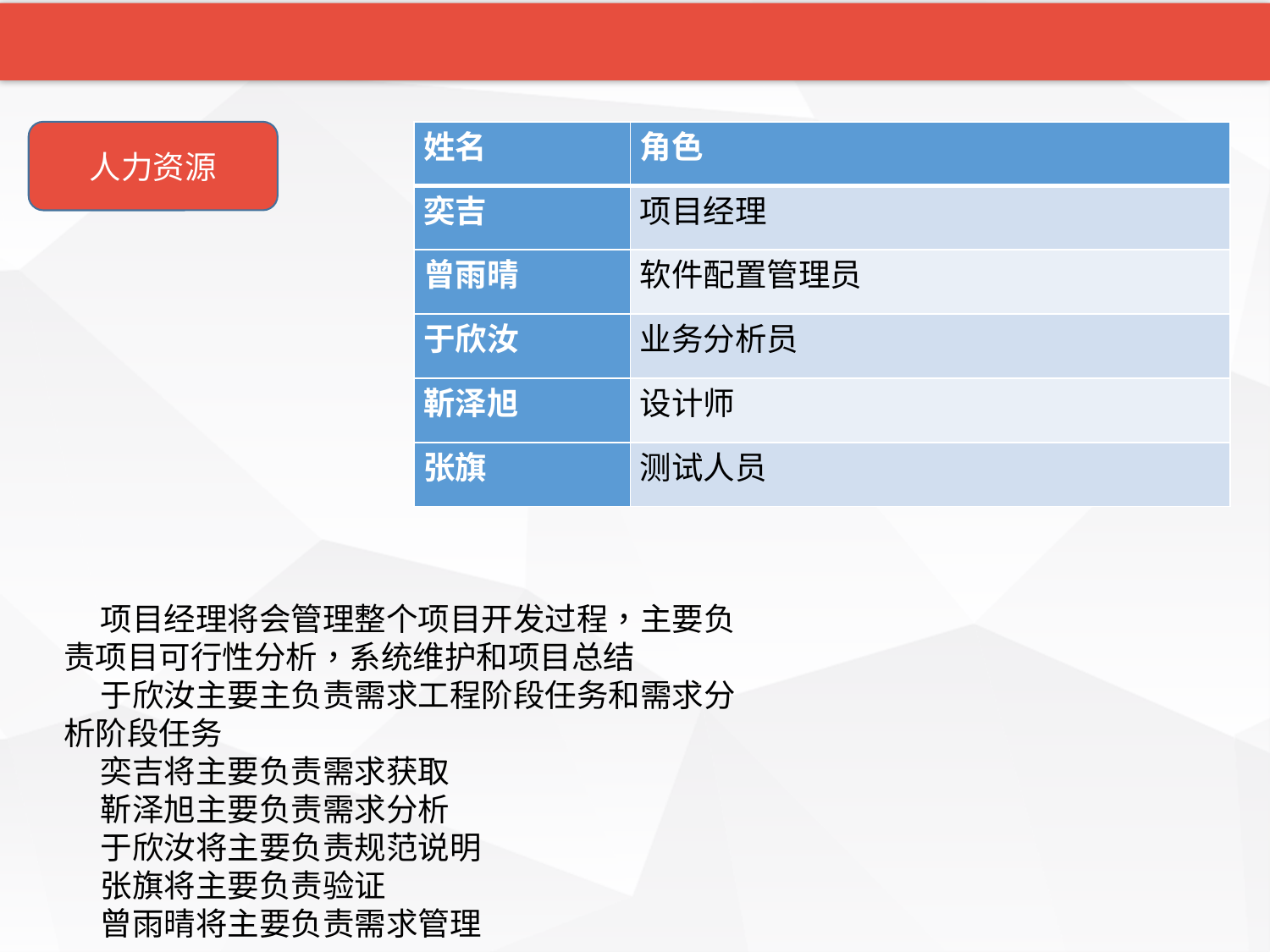

| 姓名 | 角色 |
| --- | --- |
| 奕吉 | 项目经理 |
| 曾雨晴 | 软件配置管理员 |
| 于欣汝 | 业务分析员 |
| 靳泽旭 | 设计师 |
| 张旗 | 测试人员 |
人力资源
项目经理将会管理整个项目开发过程，主要负责项目可行性分析，系统维护和项目总结
于欣汝主要主负责需求工程阶段任务和需求分析阶段任务
奕吉将主要负责需求获取
靳泽旭主要负责需求分析
于欣汝将主要负责规范说明
张旗将主要负责验证
曾雨晴将主要负责需求管理